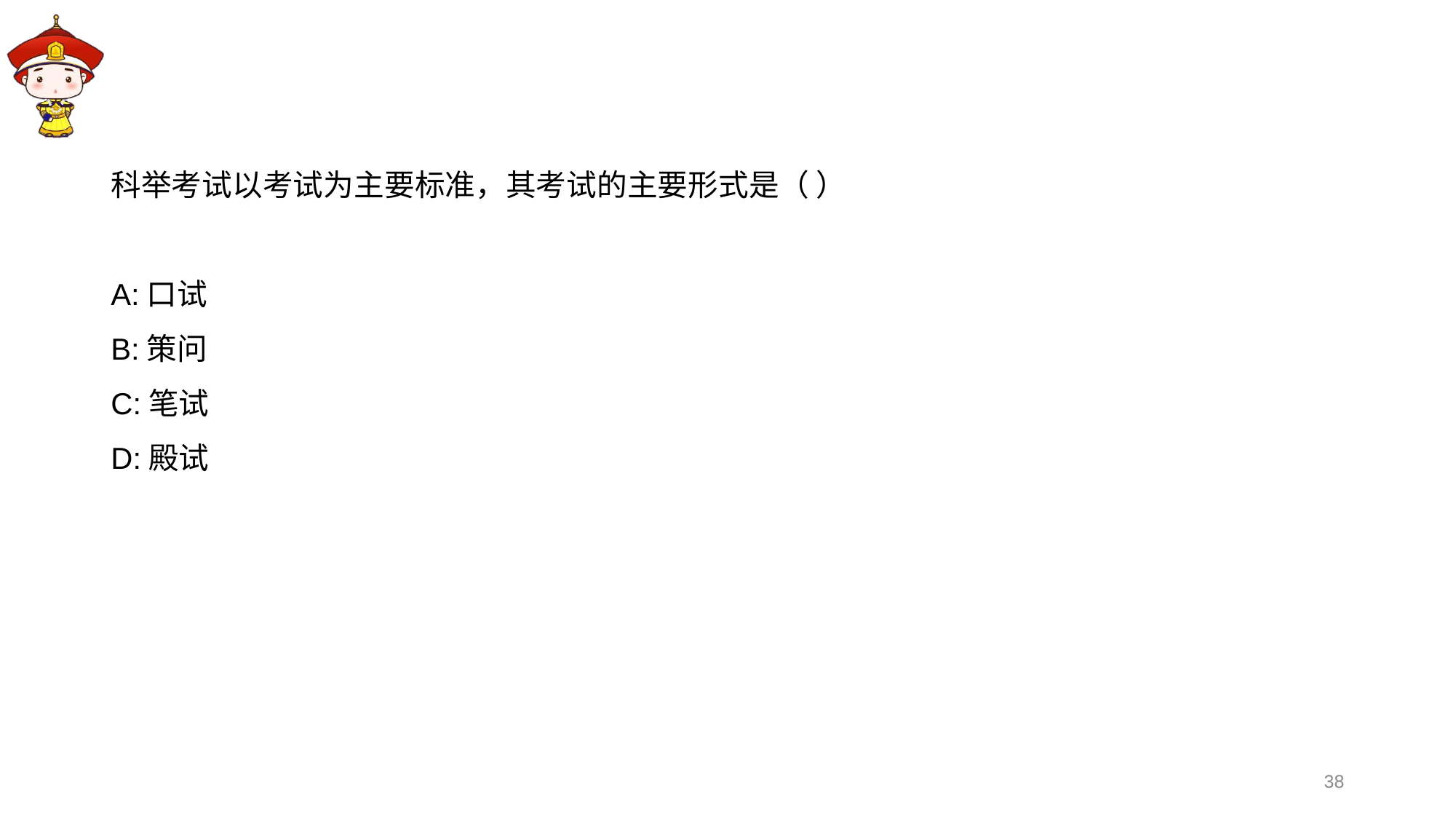

#
科举考试以考试为主要标准，其考试的主要形式是（ ）

A:口试
B:策问
C:笔试
D:殿试

38